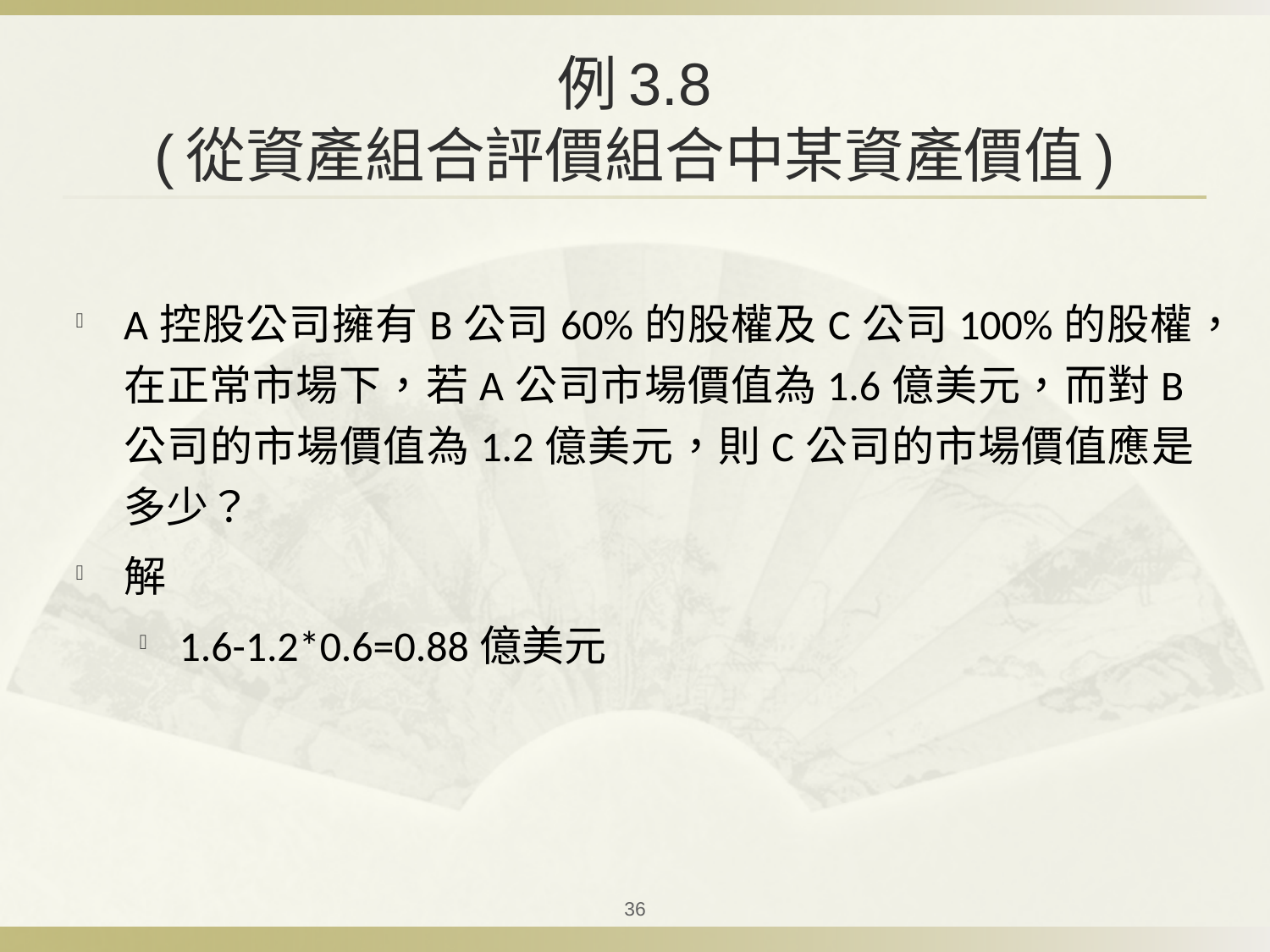

# 例3.8 (從資產組合評價組合中某資產價值)

A控股公司擁有B公司60%的股權及C公司100%的股權，在正常市場下，若A公司市場價值為1.6億美元，而對B公司的市場價值為1.2億美元，則C公司的市場價值應是多少？
解
1.6-1.2*0.6=0.88億美元

36